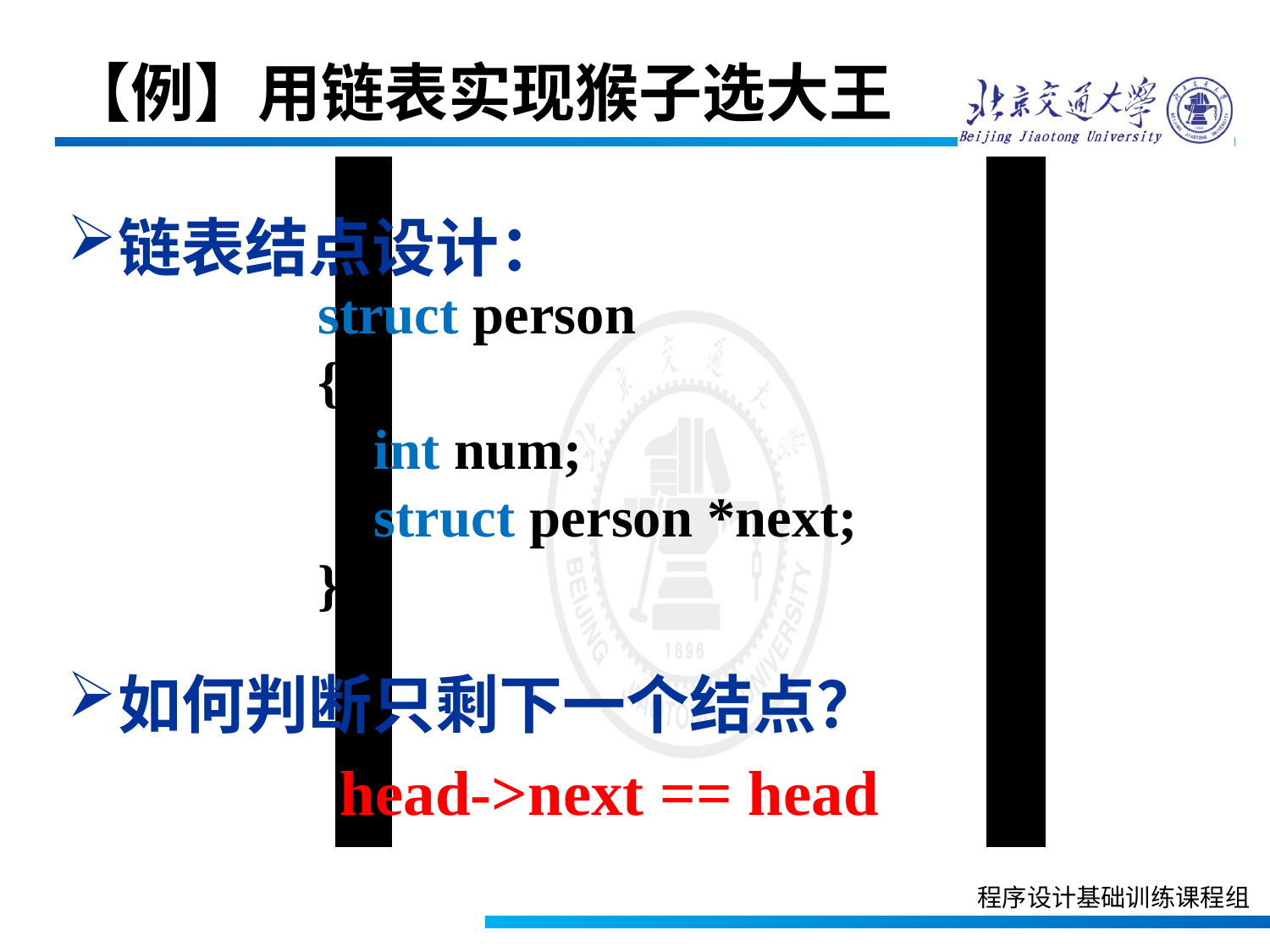

【例】用链表实现猴子选大王
链表结点设计：

如何判断只剩下一个结点？
struct person
{
    int num;
    struct person *next;
};
head->next == head
程序设计基础训练课程组